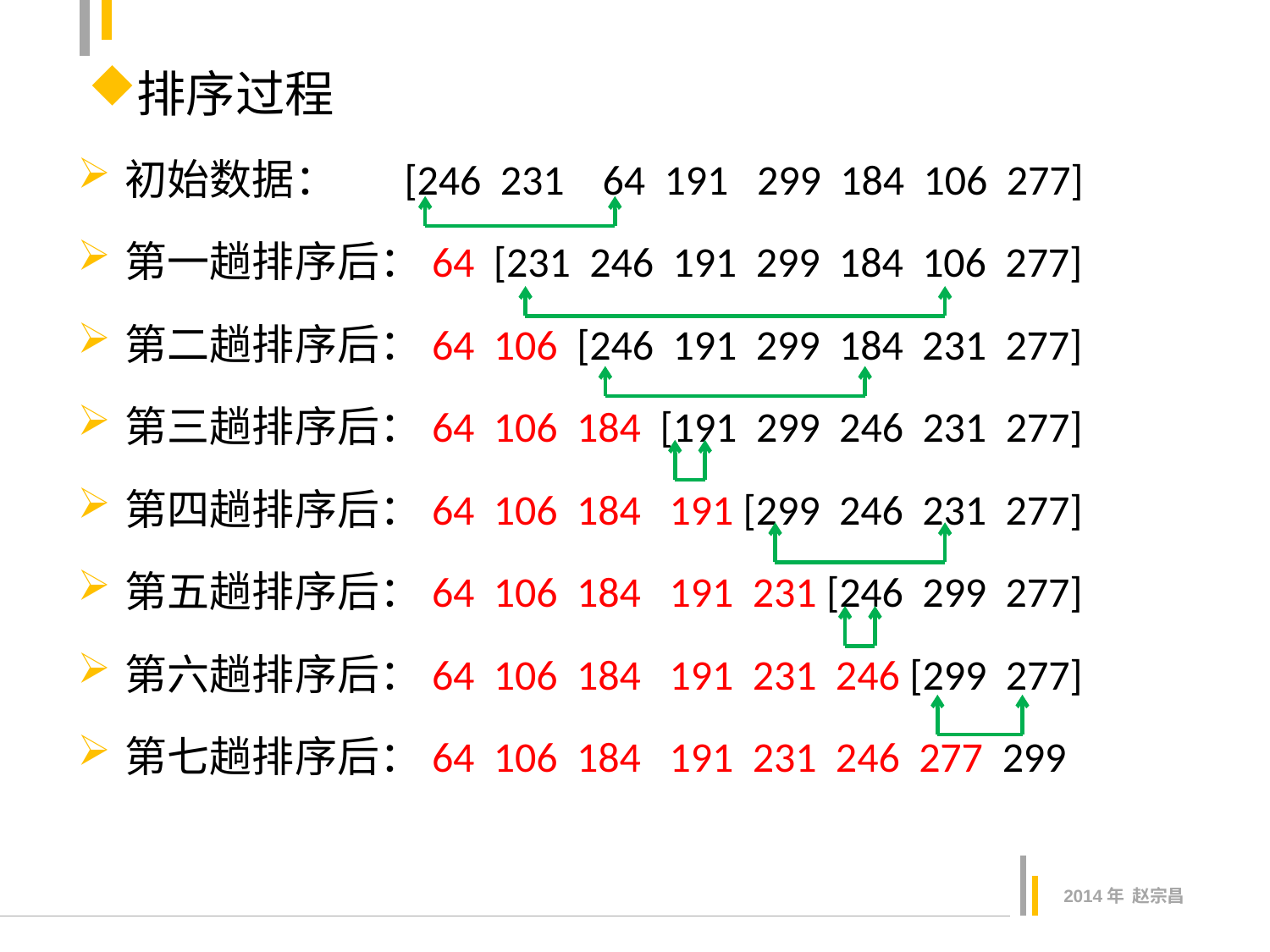

排序过程
初始数据：      [246  231    64  191   299  184  106  277]
第一趟排序后：64  [231  246  191  299  184  106  277]
第二趟排序后：64  106  [246  191  299  184  231  277]
第三趟排序后：64  106  184  [191  299  246  231  277]
第四趟排序后：64  106  184   191 [299  246  231  277]
第五趟排序后：64  106  184   191  231 [246  299  277]
第六趟排序后：64  106  184   191  231  246 [299  277]
第七趟排序后：64  106  184   191  231  246  277  299